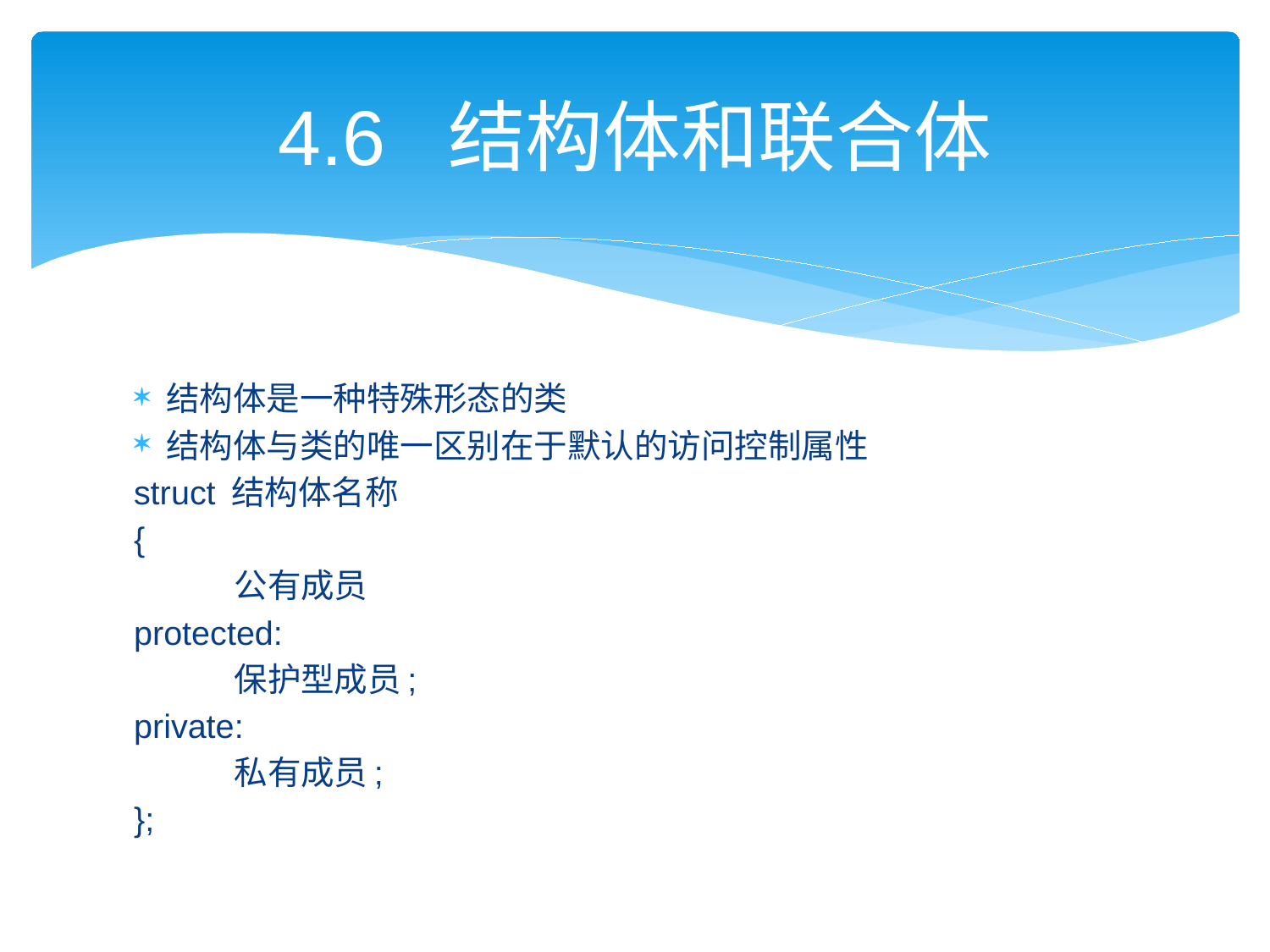

# 4.6  结构体和联合体
结构体是一种特殊形态的类
结构体与类的唯一区别在于默认的访问控制属性
struct 结构体名称
{
	公有成员
protected:
	保护型成员;
private:
	私有成员;
};